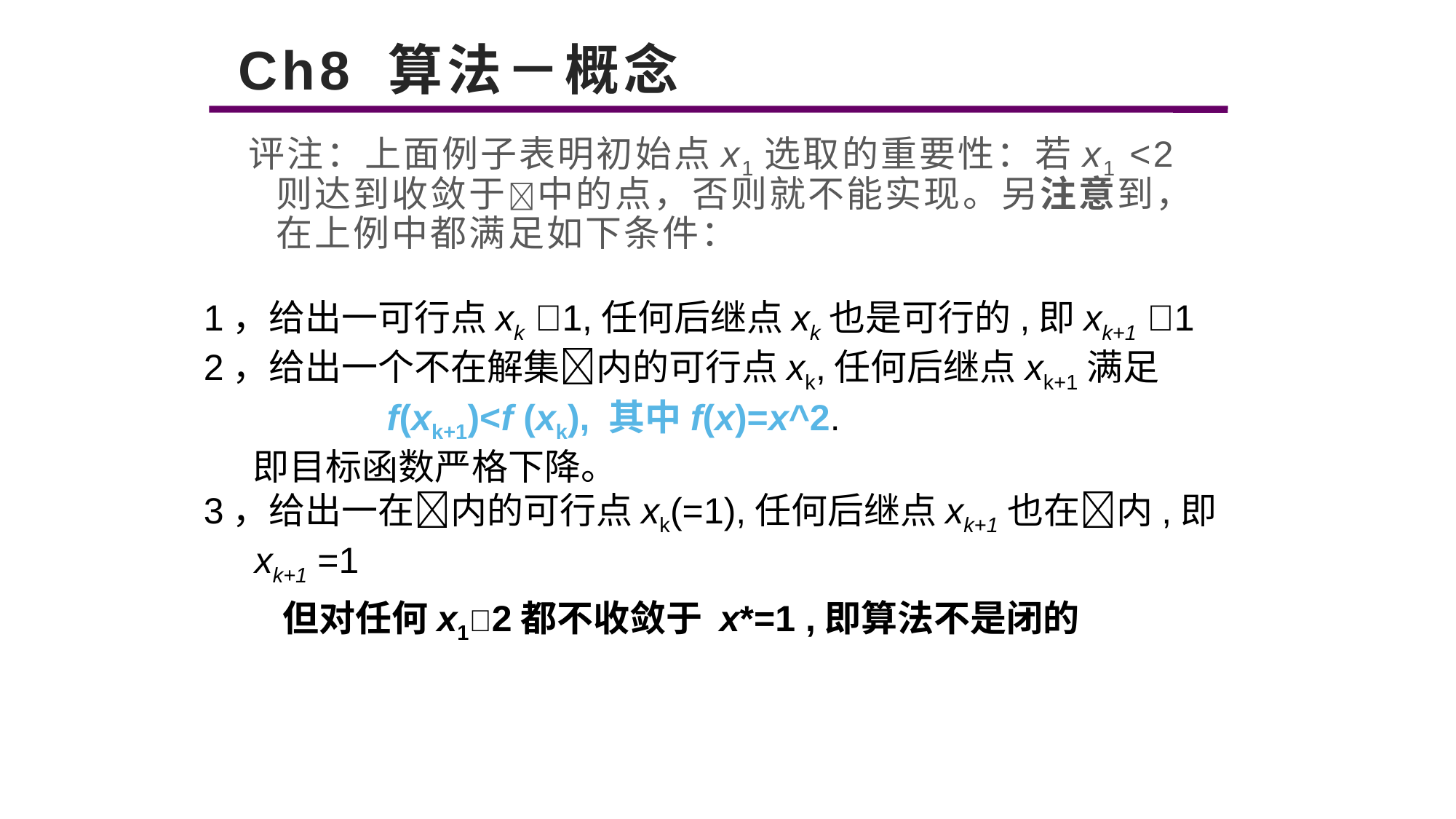

# Ch8 算法－概念

评注：上面例子表明初始点x1选取的重要性：若x1 <2则达到收敛于Ω中的点，否则就不能实现。另注意到，在上例中都满足如下条件：
1，给出一可行点xk ≥1,任何后继点xk也是可行的,即xk+1 ≥1
2，给出一个不在解集Ω内的可行点xk,任何后继点xk+1满足
                  f(xk+1)<f (xk), 其中f(x)=x^2.
     即目标函数严格下降。
3，给出一在Ω内的可行点xk(=1),任何后继点xk+1也在Ω内,即
     xk+1 =1
但对任何x1≥2都不收敛于 x*=1 ,即算法不是闭的